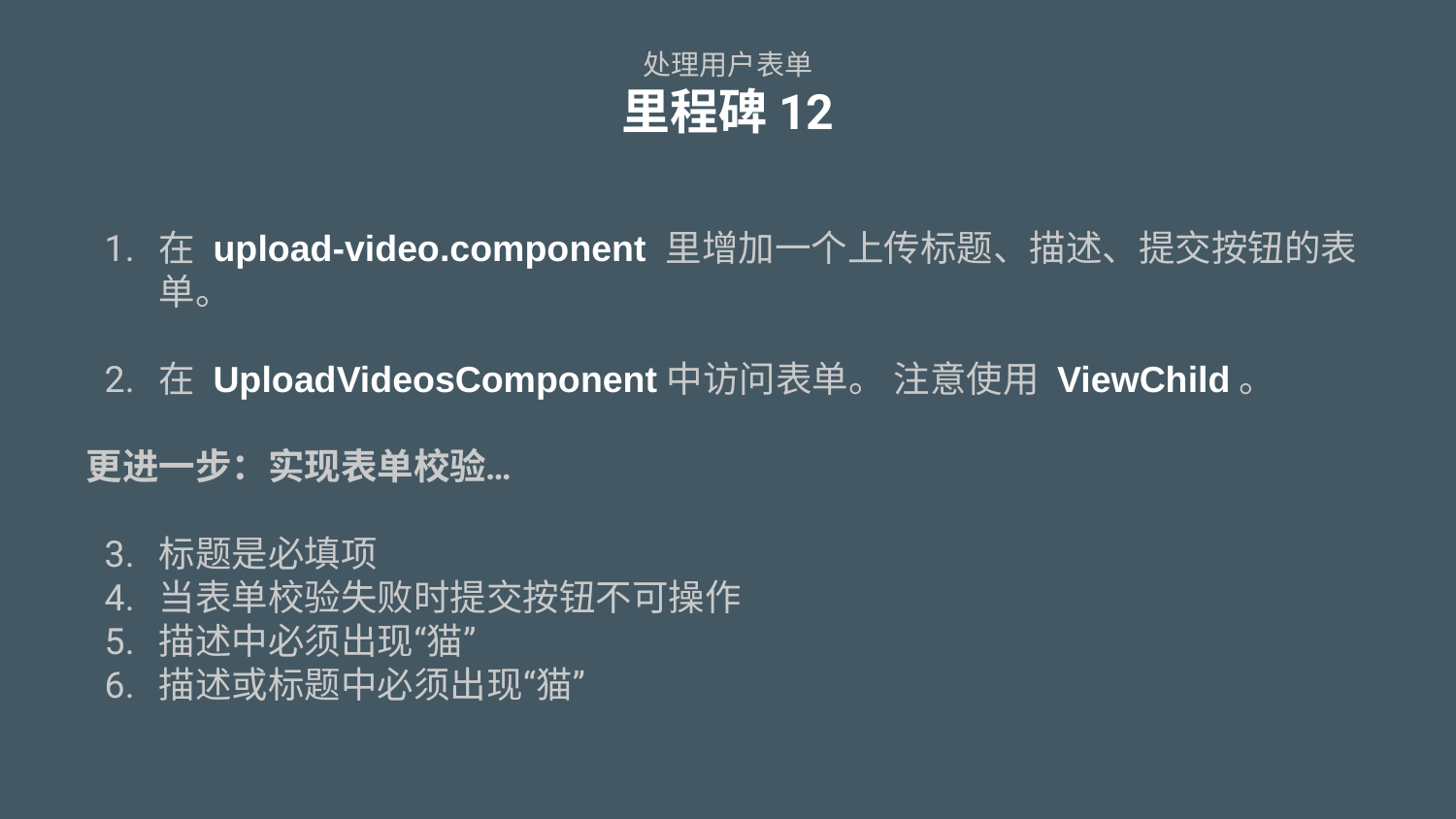

# 处理用户表单 里程碑12
在 upload-video.component 里增加一个上传标题、描述、提交按钮的表单。
在 UploadVideosComponent中访问表单。 注意使用 ViewChild。

更进一步：实现表单校验…

标题是必填项
当表单校验失败时提交按钮不可操作
描述中必须出现“猫”
描述或标题中必须出现“猫”